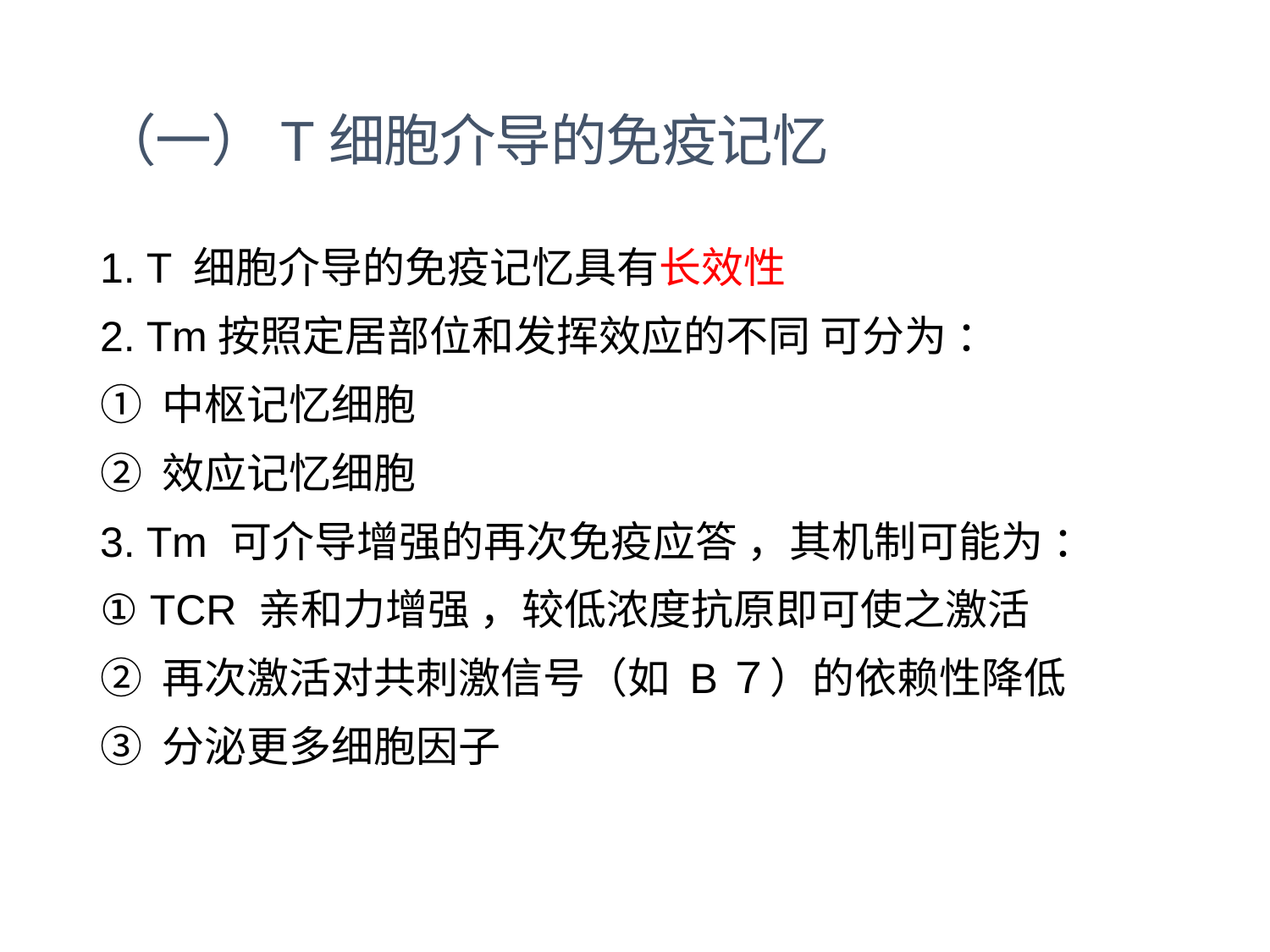

（一）T细胞介导的免疫记忆
1. T 细胞介导的免疫记忆具有长效性
2. Tm按照定居部位和发挥效应的不同 可分为 ：
① 中枢记忆细胞
② 效应记忆细胞
3. Tm 可介导增强的再次免疫应答 ，其机制可能为 ：
① TCR 亲和力增强 ，较低浓度抗原即可使之激活
② 再次激活对共刺激信号（如 B７）的依赖性降低
③ 分泌更多细胞因子